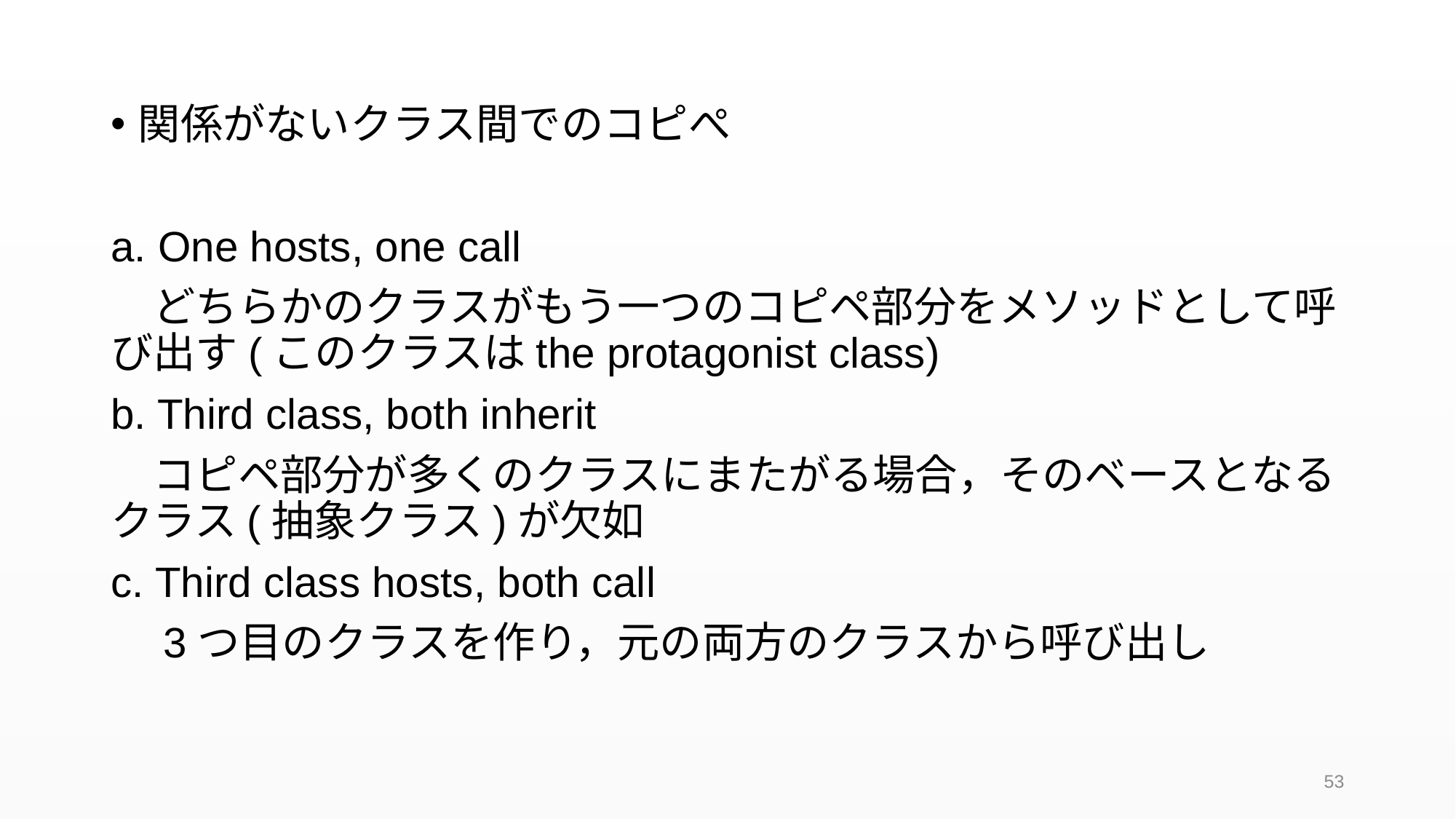

関係がないクラス間でのコピぺ

a. One hosts, one call
　どちらかのクラスがもう一つのコピペ部分をメソッドとして呼び出す(このクラスはthe protagonist class)
b. Third class, both inherit
　コピペ部分が多くのクラスにまたがる場合，そのベースとなるクラス(抽象クラス)が欠如
c. Third class hosts, both call
　3つ目のクラスを作り，元の両方のクラスから呼び出し
53